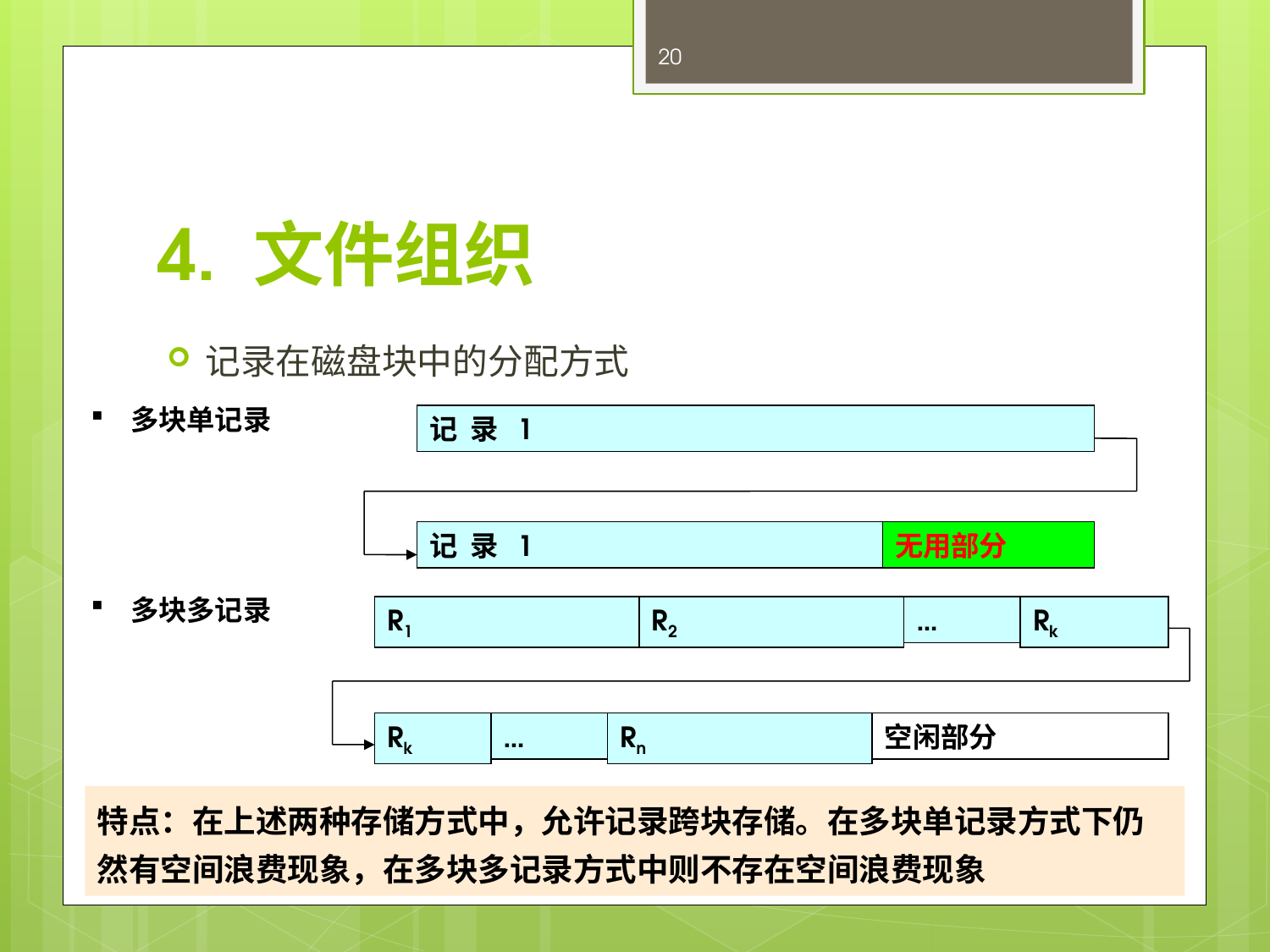

20
# 4. 文件组织
记录在磁盘块中的分配方式
多块单记录
记  录  1

记  录  1
无用部分

多块多记录
R1
R2
…
Rk

Rk
…
Rn
空闲部分

特点：在上述两种存储方式中，允许记录跨块存储。在多块单记录方式下仍然有空间浪费现象，在多块多记录方式中则不存在空间浪费现象